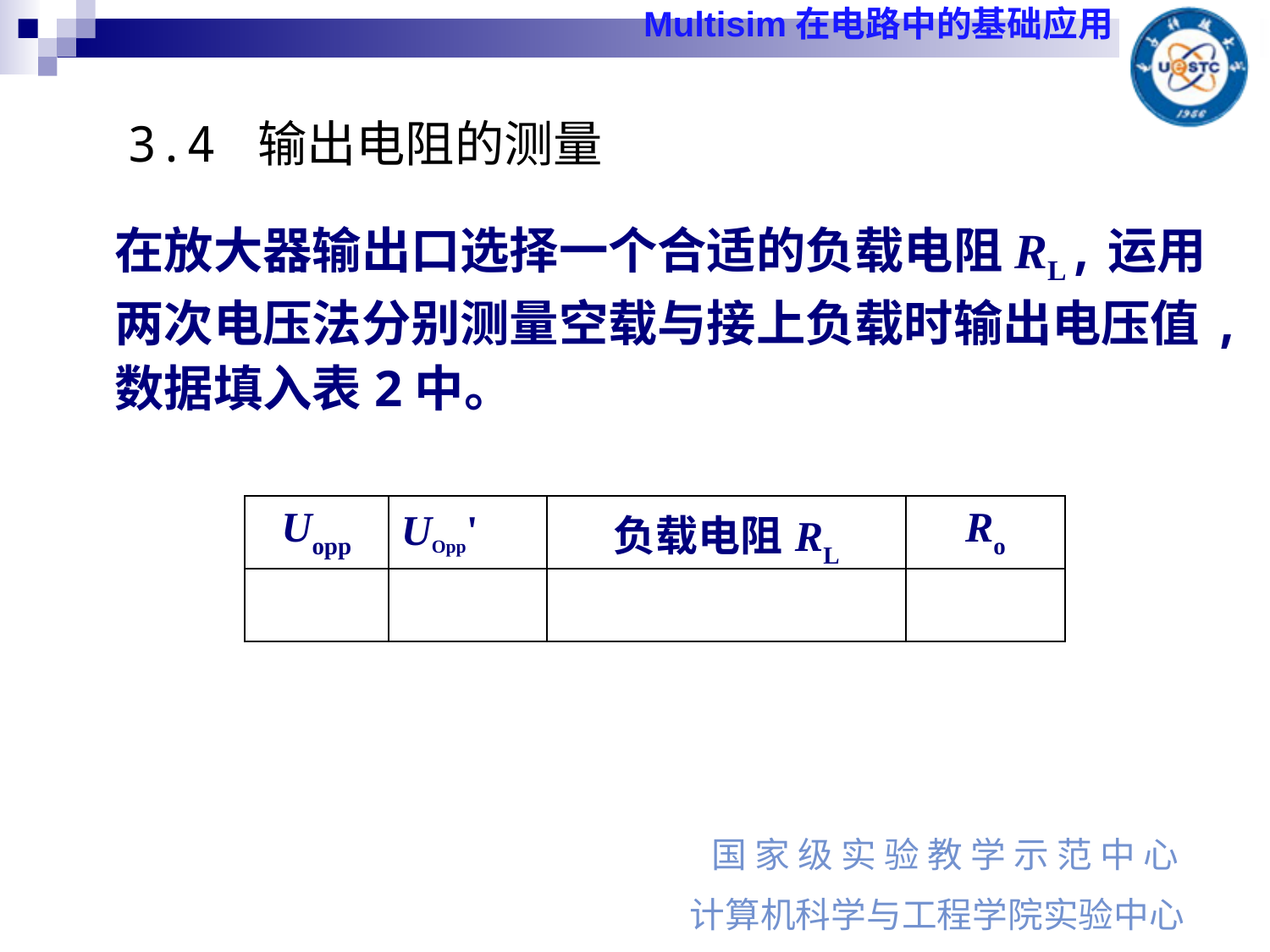

3.4 输出电阻的测量
   	在放大器输出口选择一个合适的负载电阻RL,运用两次电压法分别测量空载与接上负载时输出电压值,数据填入表2中。

| Uopp | UOpp' | 负载电阻RL | Ro |
| --- | --- | --- | --- |
|  |  |  |  |
35